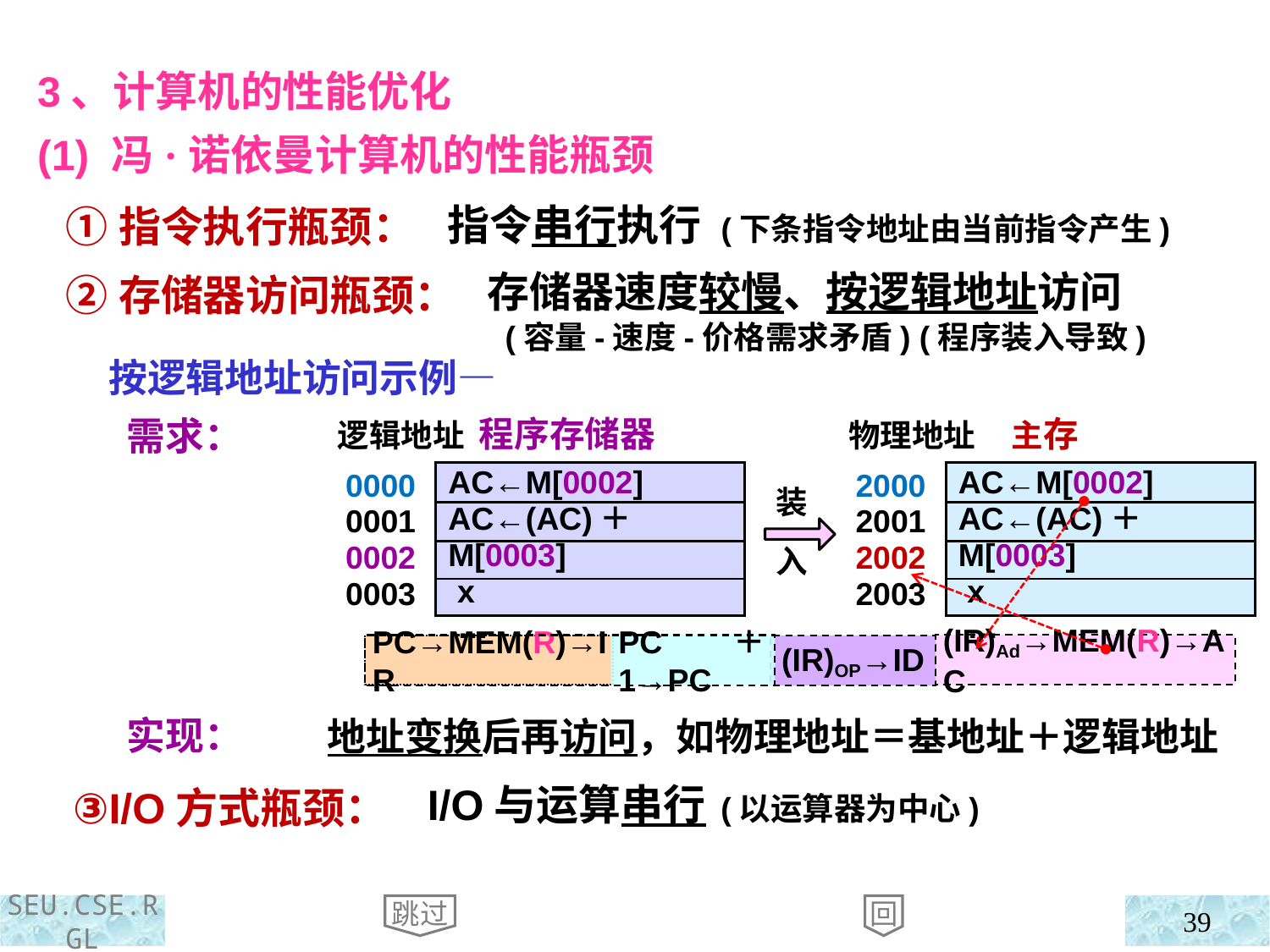

3、计算机的性能优化
(1) 冯·诺依曼计算机的性能瓶颈
指令串行执行 (下条指令地址由当前指令产生)
   ①指令执行瓶颈：
   ②存储器访问瓶颈：

   ③I/O方式瓶颈：
存储器速度较慢、按逻辑地址访问
  (容量-速度-价格需求矛盾) (程序装入导致)
       按逻辑地址访问示例—
         需求：

         实现：
逻辑地址  程序存储器
AC←M[0002]
AC←(AC)＋M[0003]
 x
 …
0000
0001
0002
0003
物理地址     主存
AC←M[0002]
AC←(AC)＋M[0003]
 x
 …
2000
2001
2002
2003
装
入

PC＋1→PC
(IR)Ad→MEM(R)→AC
PC→MEM(R)→IR

(IR)OP→ID
地址变换后再访问，如物理地址＝基地址＋逻辑地址
I/O与运算串行 (以运算器为中心)
跳过
39
回